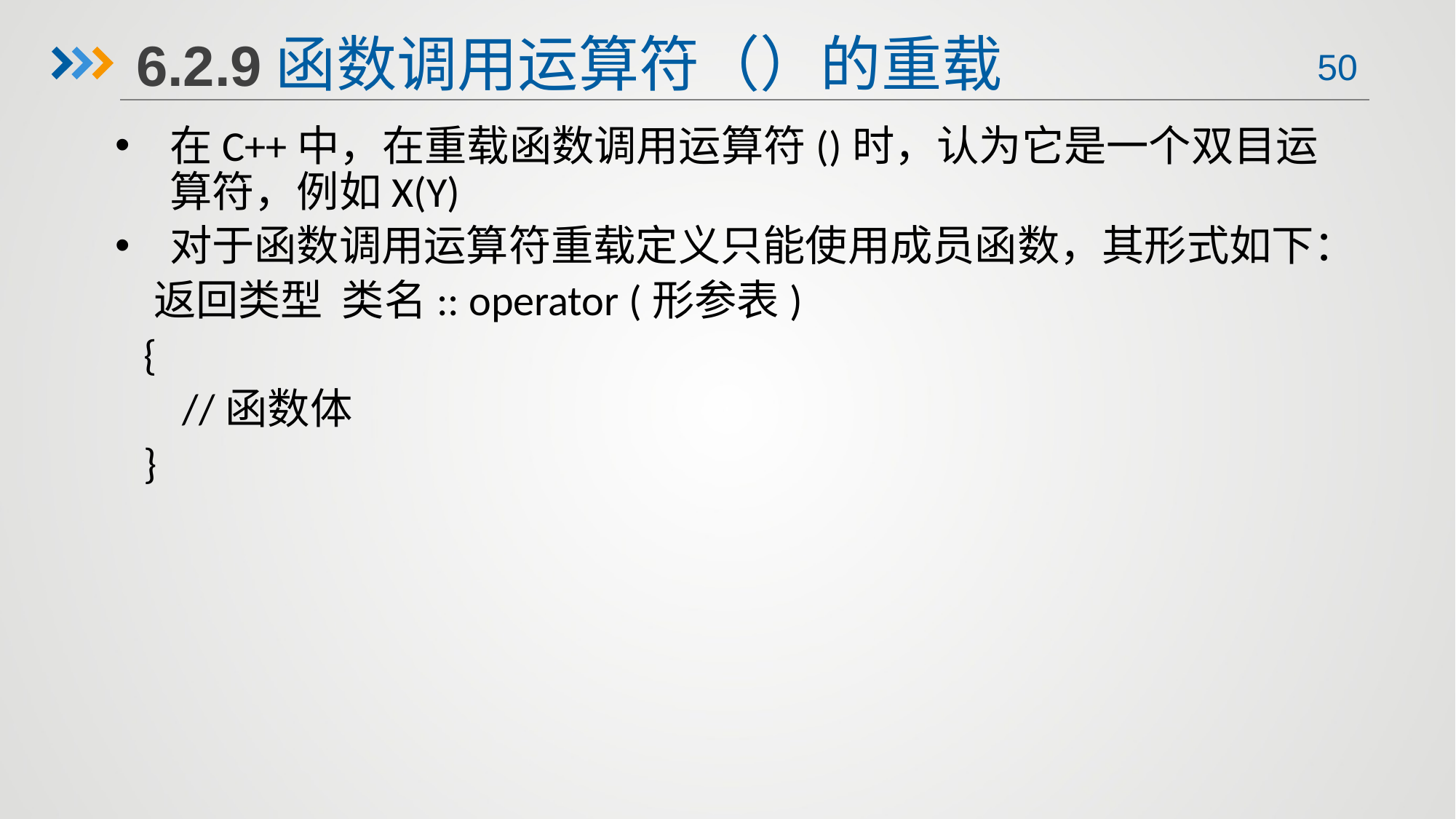

6.2.9函数调用运算符（）的重载
在C++中，在重载函数调用运算符()时，认为它是一个双目运算符，例如X(Y)
对于函数调用运算符重载定义只能使用成员函数，其形式如下：
   返回类型  类名:: operator (形参表)
   {
       //函数体
   }